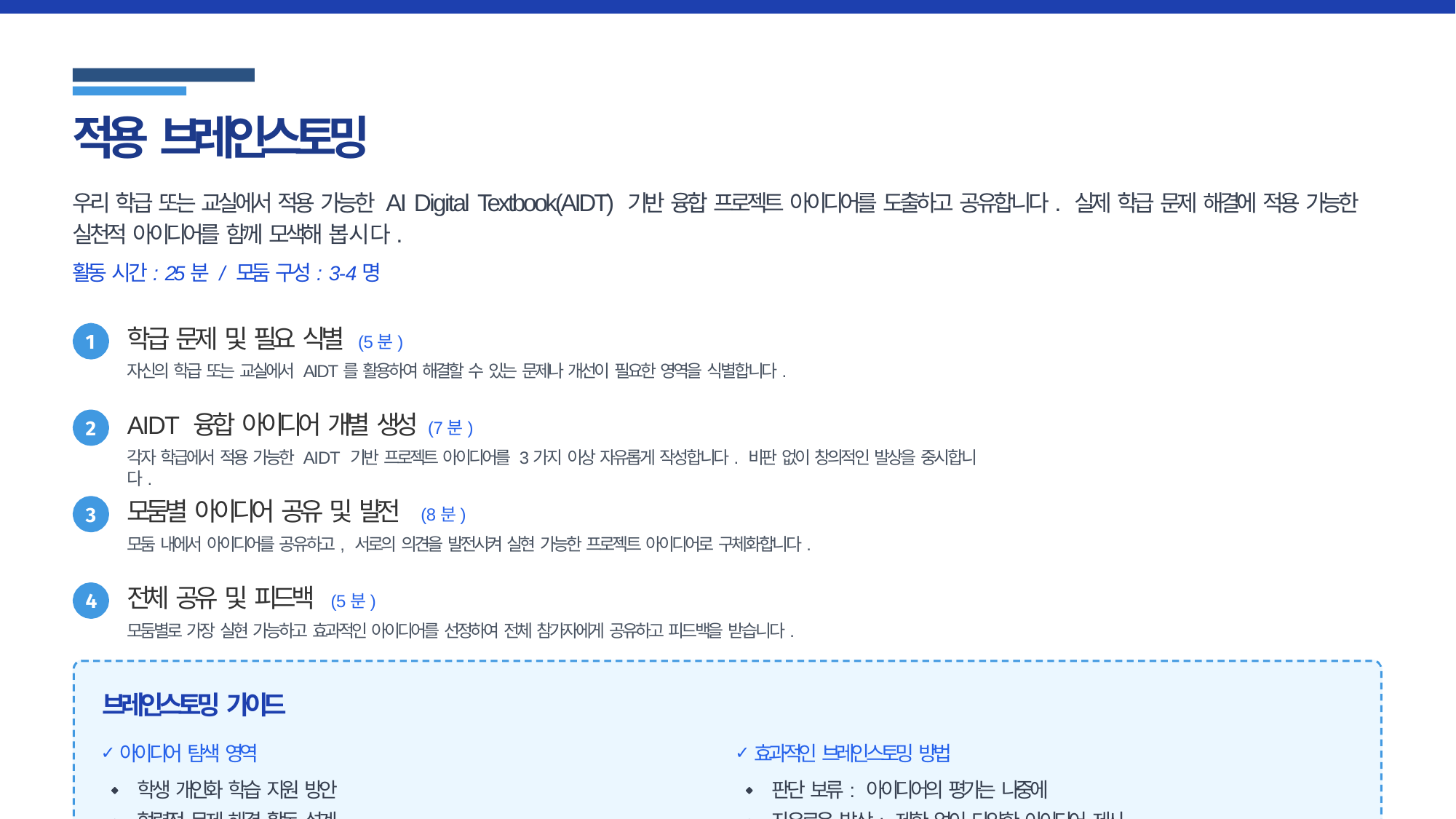

# 적용 브레인스토밍
우리 학급 또는 교실에서 적용 가능한 AI Digital Textbook(AIDT) 기반 융합 프로젝트 아이디어를 도출하고 공유합니다. 실제 학급 문제 해결에 적용 가능한 실천적 아이디어를 함께 모색해 봅시다.
활동 시간: 25분 / 모둠 구성: 3-4명
학급 문제 및 필요 식별	(5분)
자신의 학급 또는 교실에서 AIDT를 활용하여 해결할 수 있는 문제나 개선이 필요한 영역을 식별합니다.

1
AIDT 융합 아이디어 개별 생성	(7분)
각자 학급에서 적용 가능한 AIDT 기반 프로젝트 아이디어를 3가지 이상 자유롭게 작성합니다. 비판 없이 창의적인 발상을 중시합니다.

2
모둠별 아이디어 공유 및 발전	(8분)
모둠 내에서 아이디어를 공유하고, 서로의 의견을 발전시켜 실현 가능한 프로젝트 아이디어로 구체화합니다.

3
전체 공유 및 피드백	(5분)
모둠별로 가장 실현 가능하고 효과적인 아이디어를 선정하여 전체 참가자에게 공유하고 피드백을 받습니다.

4

브레인스토밍 가이드
아이디어 탐색 영역
효과적인 브레인스토밍 방법
학생 개인화 학습 지원 방안 협력적 문제 해결 활동 설계 교과 간 융합 프로젝트 구상 학급 문화 및 공동체 의식 향상 학생 간 관계 및 소통 개선 학습 동기 및 참여도 증진 디지털 시민성 및 윤리 교육 창의적 사고력 증진 활동
판단 보류: 아이디어의 평가는 나중에
자유로운 발상: 제한 없이 다양한 아이디어 제시 다양성 추구: 기존 틀에서 벗어난 생각 장려 아이디어 연결: 다른 참가자 의견에 추가 발전 실제 적용 고려: 현실적 구현 방안 함께 모색 HTHT 요소 균형 고려: 기술과 인간적 요소 융합 SEL 역량 연계: 사회정서역량 발달 반영

AIDT 적용 아이디어 예시

🤖 AIDT 기반 감정 인식 대화 프로그램
학생들이 AI와 대화하며 감정 표현을 연습하고, 실제 대화에서의 사회적 인식과 공감 능력을 향상시키는 프 로그램
📚 협력적 디지털 스토리텔링
AIDT를 활용해 모둠별로 디지털 스토리를 공동 창작하고, 작품을 통해 의사소통 능력과 창의적 문제 해결력 향상
♧ 사회적 인식
♤ 관계 기술
★ 책임 있는 의사결정

관련 SEL 역량:

AIDT 사례 체험으로 이해하는 HTHT×SEL
8